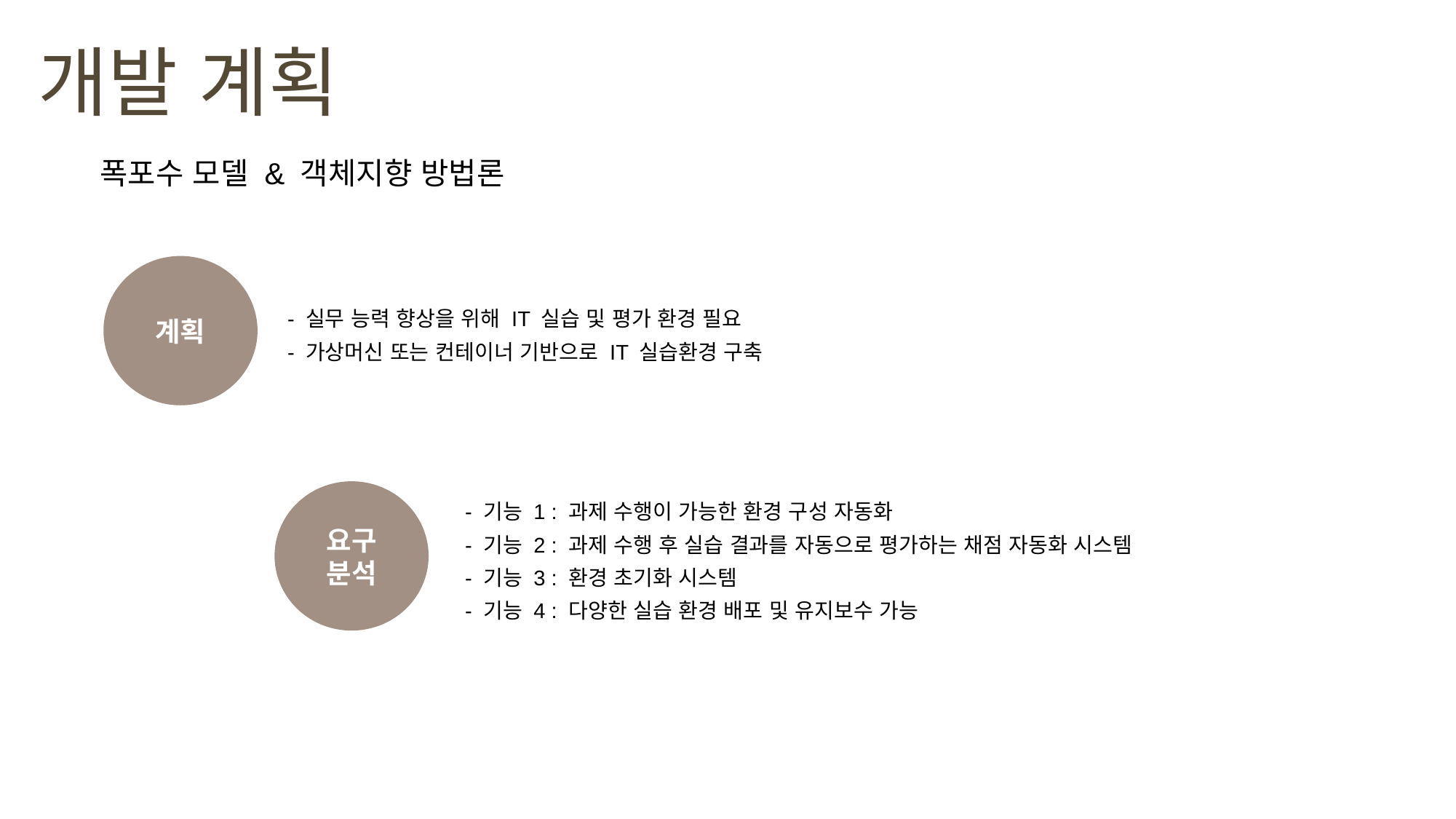

개발 계획
폭포수 모델 & 객체지향 방법론

계획

- 실무 능력 향상을 위해 IT 실습 및 평가 환경 필요
- 가상머신 또는 컨테이너 기반으로 IT 실습환경 구축

요구 분석
- 기능 1 : 과제 수행이 가능한 환경 구성 자동화
- 기능 2 : 과제 수행 후 실습 결과를 자동으로 평가하는 채점 자동화 시스템
- 기능 3 : 환경 초기화 시스템
- 기능 4 : 다양한 실습 환경 배포 및 유지보수 가능